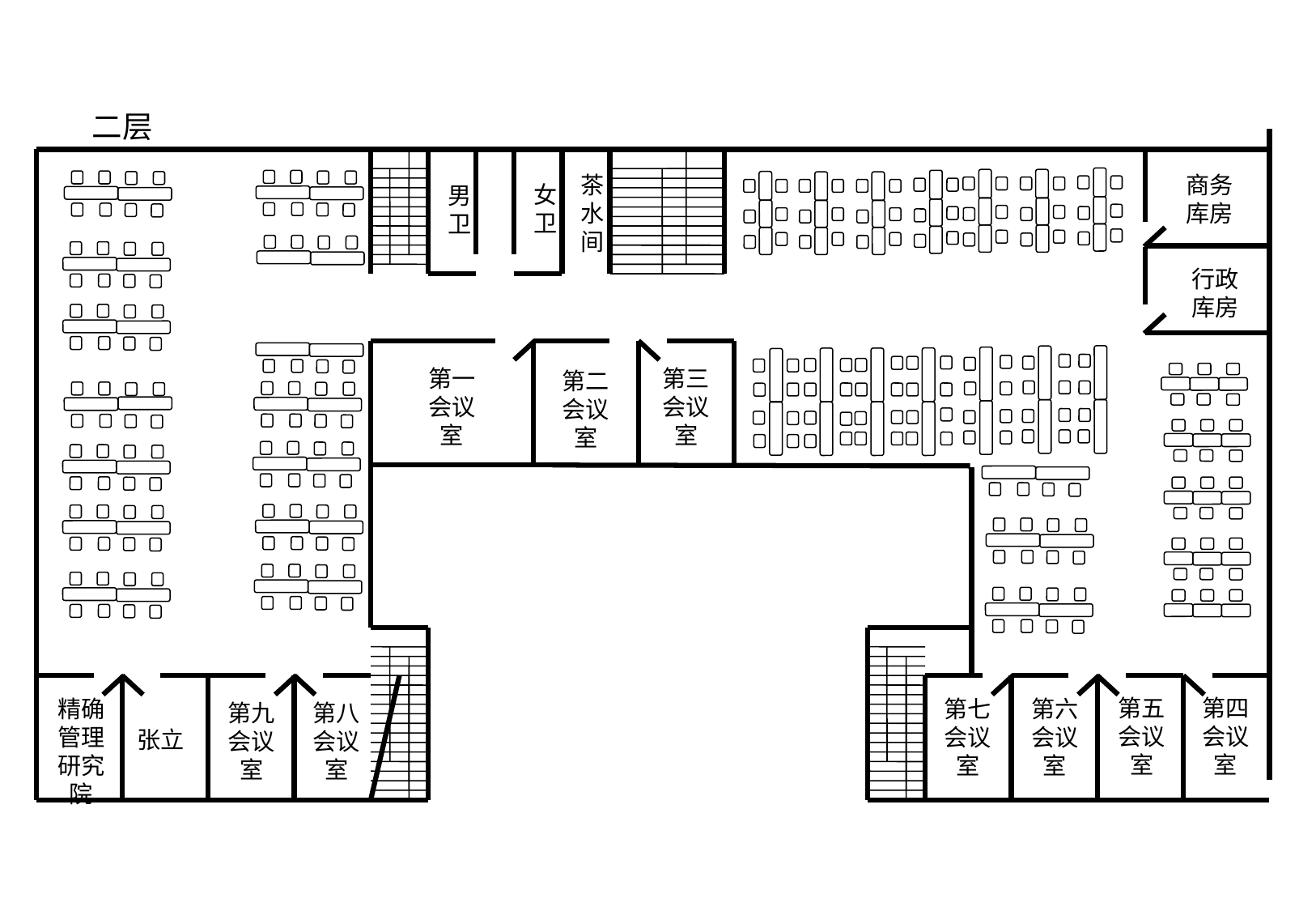

二层

商务库房
茶水间

女卫
男卫

行政库房

第三会议室
第一会议室

第二会议室

第五会议室
第四会议室
精确管理研究院
第七会议室
第六会议室
第九会议室
第八会议室

张立